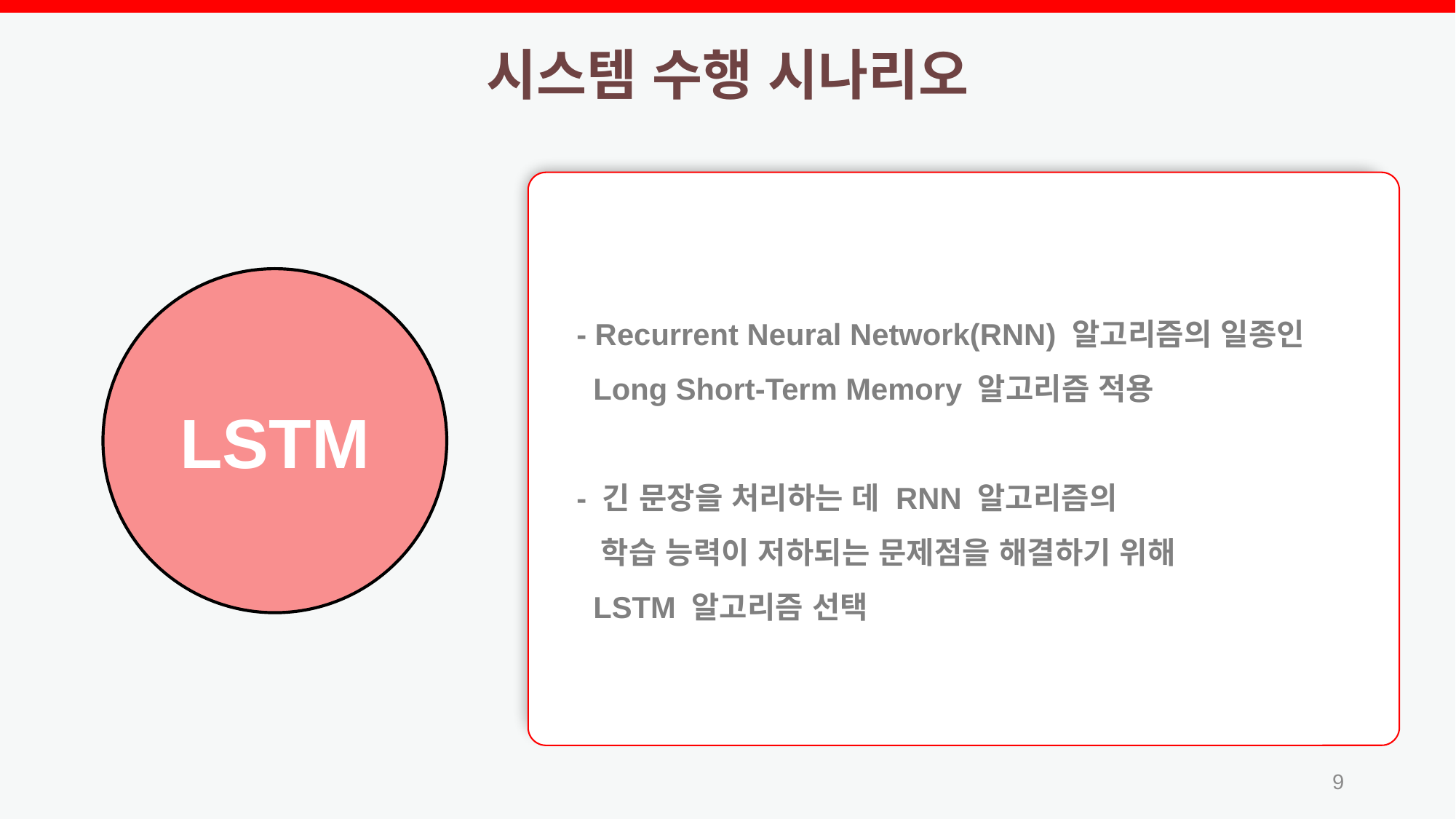

시스템 수행 시나리오

- Recurrent Neural Network(RNN) 알고리즘의 일종인
  Long Short-Term Memory 알고리즘 적용

- 긴 문장을 처리하는 데 RNN 알고리즘의
  학습 능력이 저하되는 문제점을 해결하기 위해
  LSTM 알고리즘 선택
LSTM
9